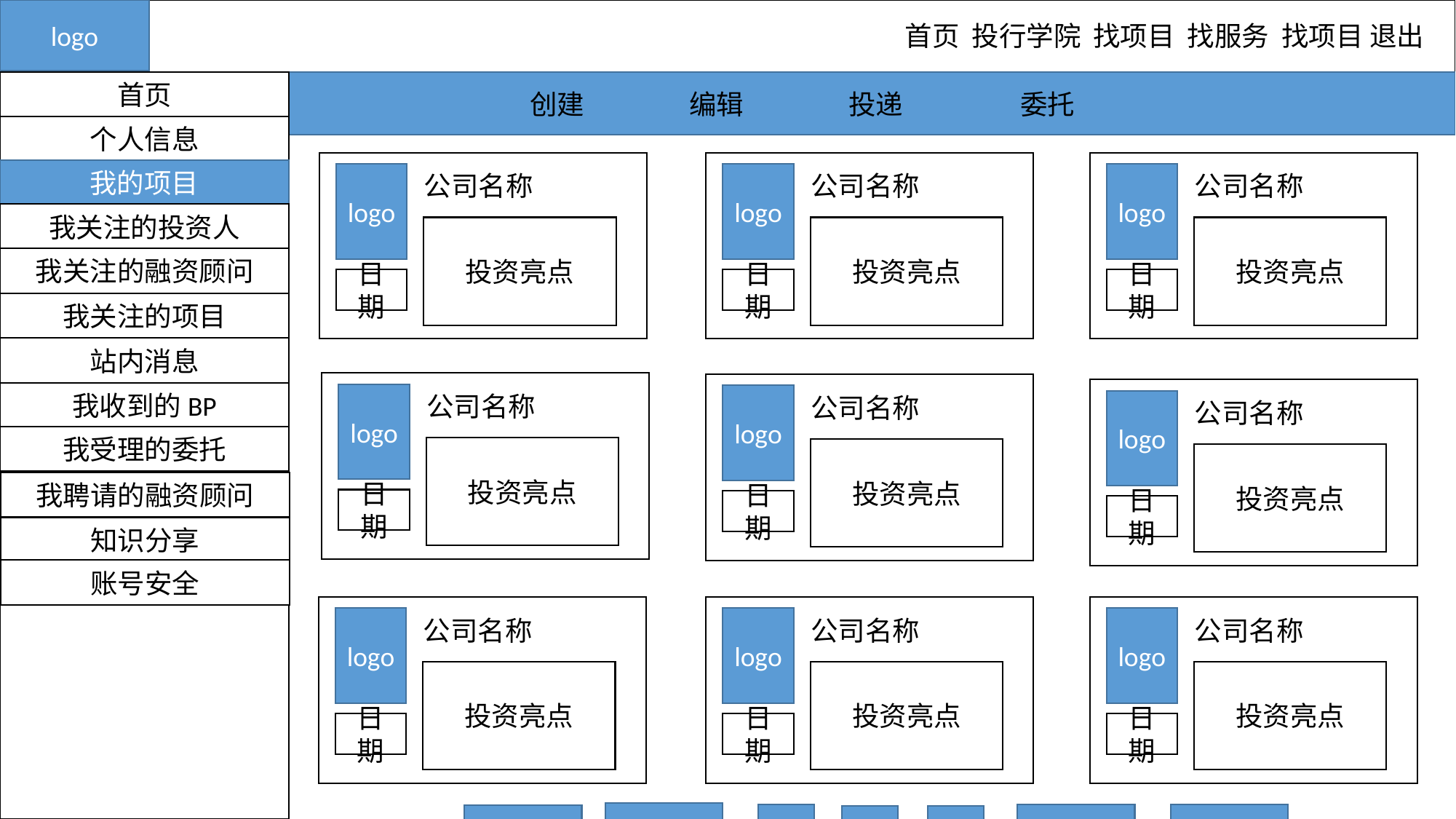

logo
首页  投行学院  找项目  找服务  找项目 退出

首页

创建                 编辑                 投递                   委托
个人信息

我的项目
logo
公司名称
logo
公司名称
logo
公司名称
我关注的投资人
投资亮点
投资亮点
投资亮点
我关注的融资顾问
日期
日期
日期
我关注的项目
站内消息

我收到的BP
logo
公司名称
logo
公司名称
logo
公司名称
我受理的委托
投资亮点
投资亮点
投资亮点
我聘请的融资顾问
日期
日期
日期
知识分享
账号安全

logo
公司名称
logo
公司名称
logo
公司名称
投资亮点
投资亮点
投资亮点
日期
日期
日期
上一页
1
下一页
尾页
首页
2
3